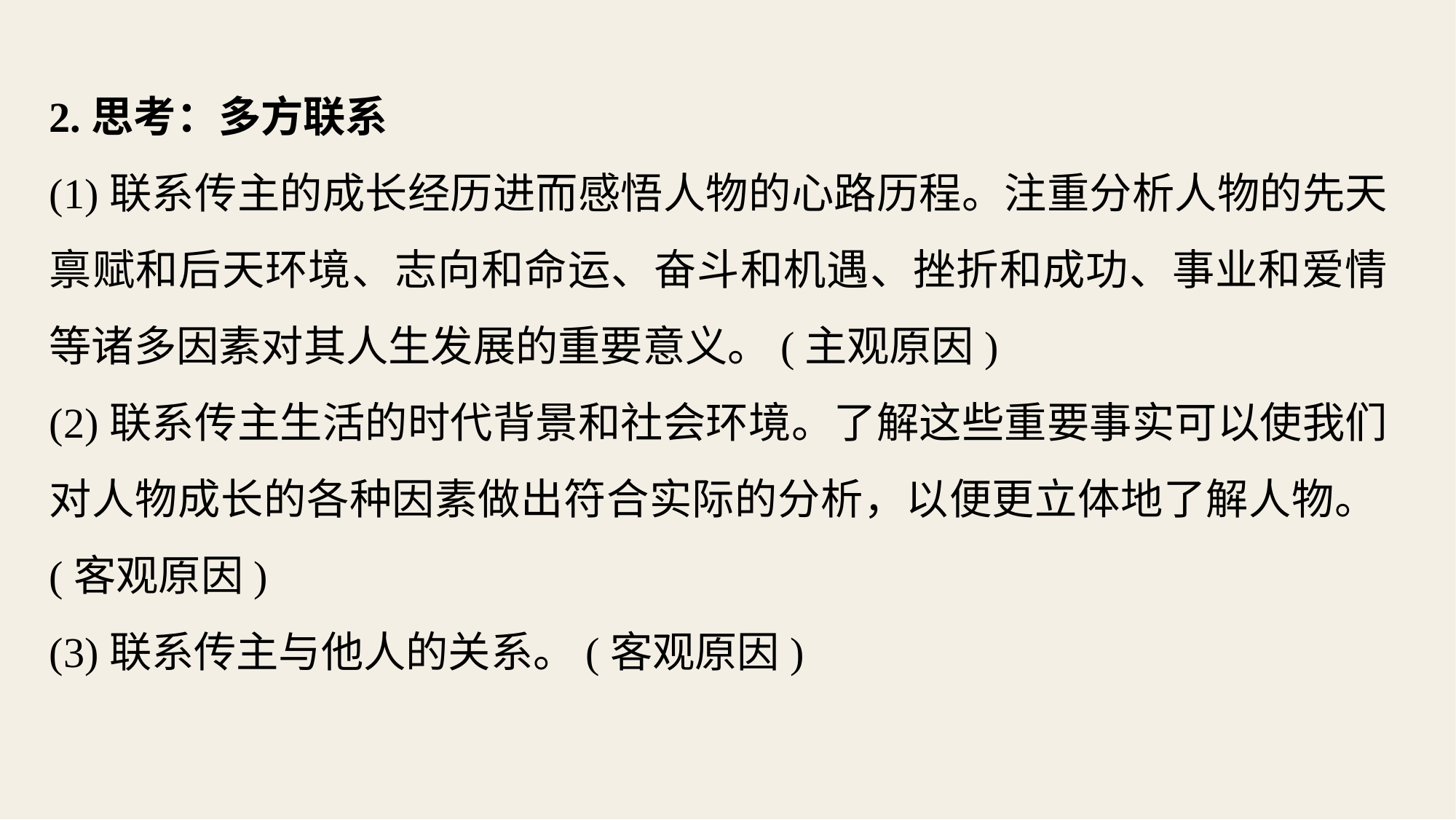

2.思考：多方联系
(1)联系传主的成长经历进而感悟人物的心路历程。注重分析人物的先天禀赋和后天环境、志向和命运、奋斗和机遇、挫折和成功、事业和爱情等诸多因素对其人生发展的重要意义。(主观原因)
(2)联系传主生活的时代背景和社会环境。了解这些重要事实可以使我们对人物成长的各种因素做出符合实际的分析，以便更立体地了解人物。(客观原因)
(3)联系传主与他人的关系。(客观原因)